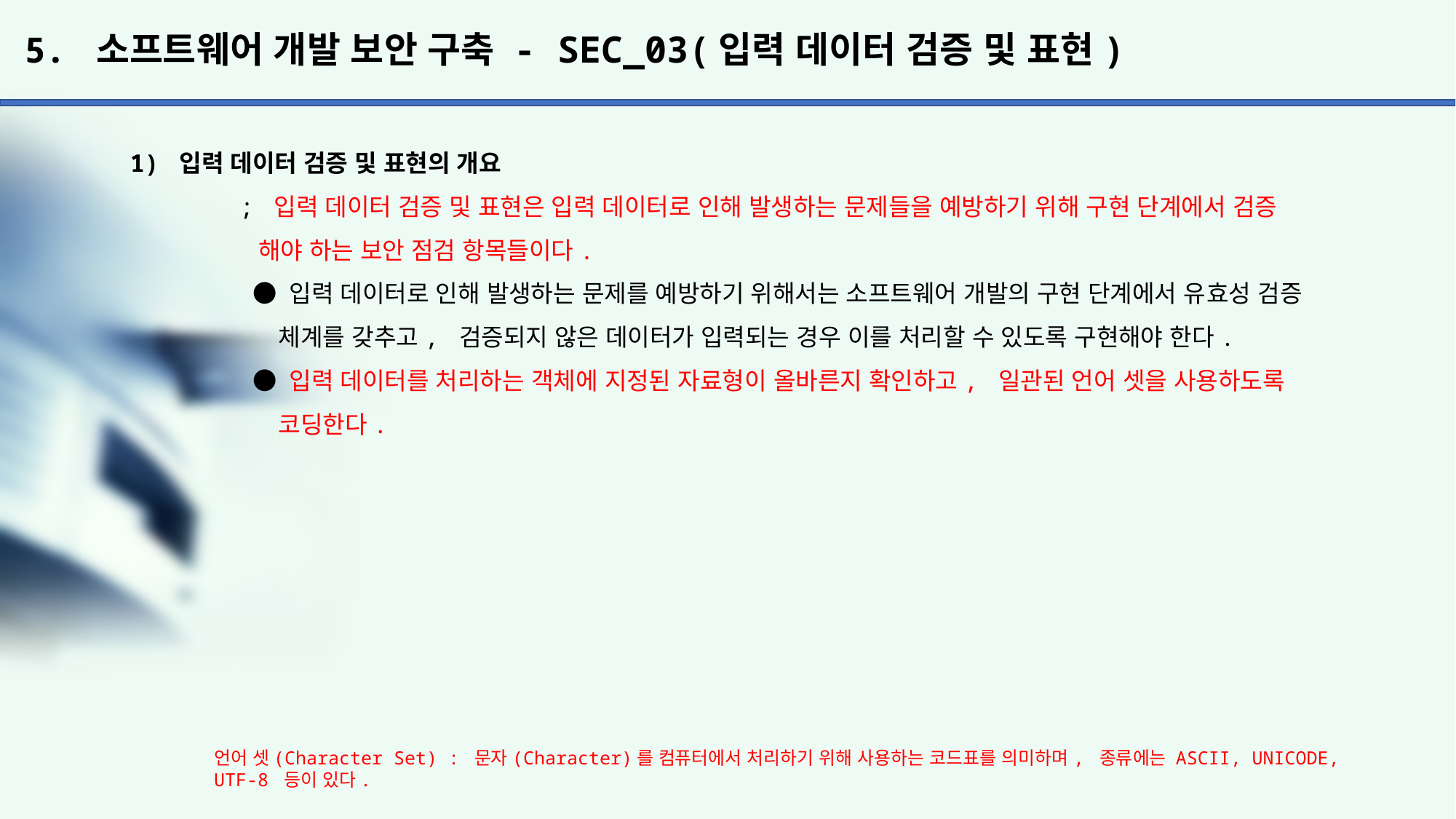

# 5. 소프트웨어 개발 보안 구축 - SEC_03(입력 데이터 검증 및 표현)
1) 입력 데이터 검증 및 표현의 개요
	; 입력 데이터 검증 및 표현은 입력 데이터로 인해 발생하는 문제들을 예방하기 위해 구현 단계에서 검증
	  해야 하는 보안 점검 항목들이다.
	  ● 입력 데이터로 인해 발생하는 문제를 예방하기 위해서는 소프트웨어 개발의 구현 단계에서 유효성 검증
	     체계를 갖추고, 검증되지 않은 데이터가 입력되는 경우 이를 처리할 수 있도록 구현해야 한다.
	  ● 입력 데이터를 처리하는 객체에 지정된 자료형이 올바른지 확인하고, 일관된 언어 셋을 사용하도록
	     코딩한다.
언어 셋(Character Set) : 문자(Character)를 컴퓨터에서 처리하기 위해 사용하는 코드표를 의미하며, 종류에는 ASCII, UNICODE,
UTF-8 등이 있다.